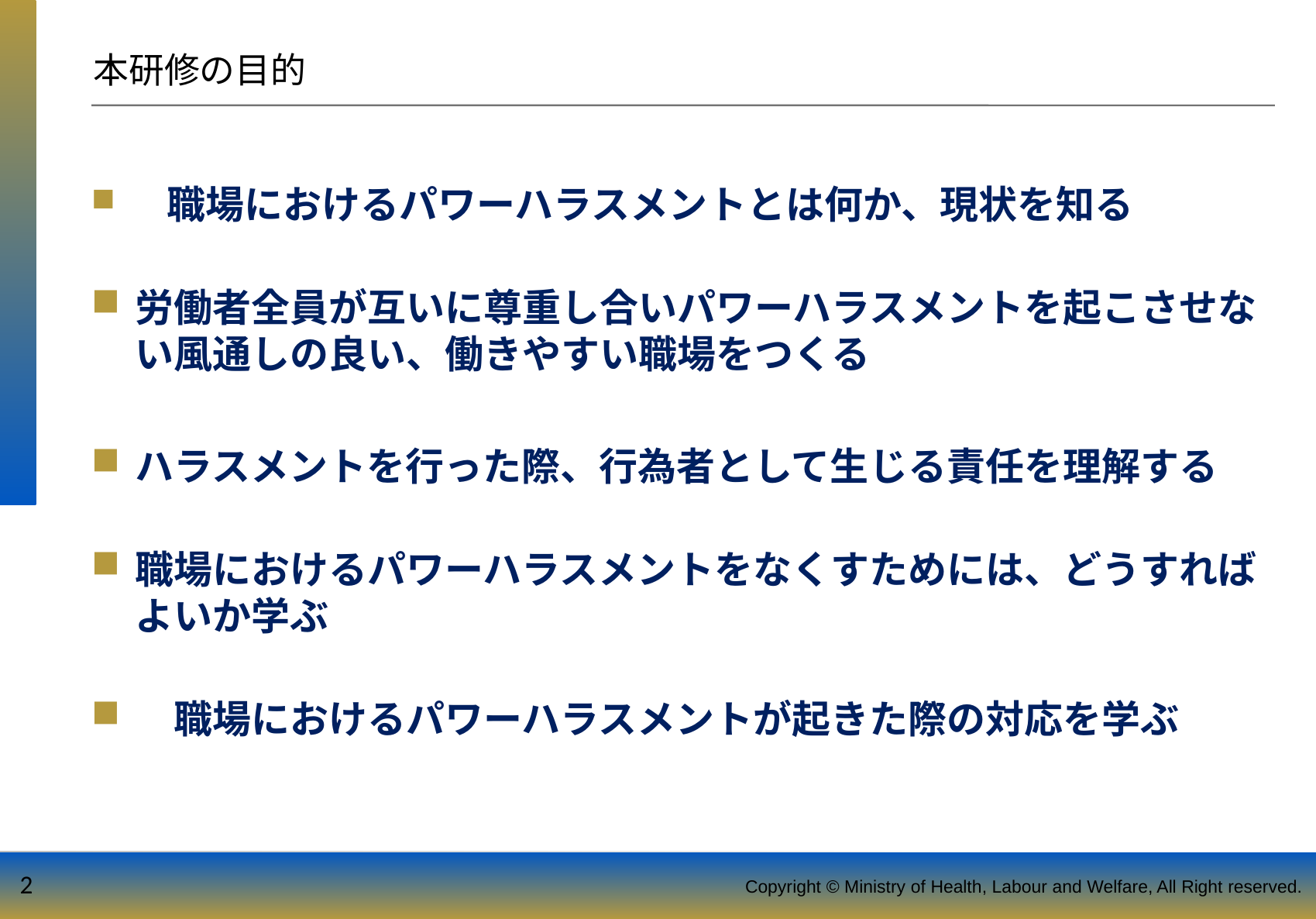

# 本研修の目的

　職場におけるパワーハラスメントとは何か、現状を知る

労働者全員が互いに尊重し合いパワーハラスメントを起こさせない風通しの良い、働きやすい職場をつくる

ハラスメントを行った際、行為者として生じる責任を理解する

職場におけるパワーハラスメントをなくすためには、どうすればよいか学ぶ

　職場におけるパワーハラスメントが起きた際の対応を学ぶ
2